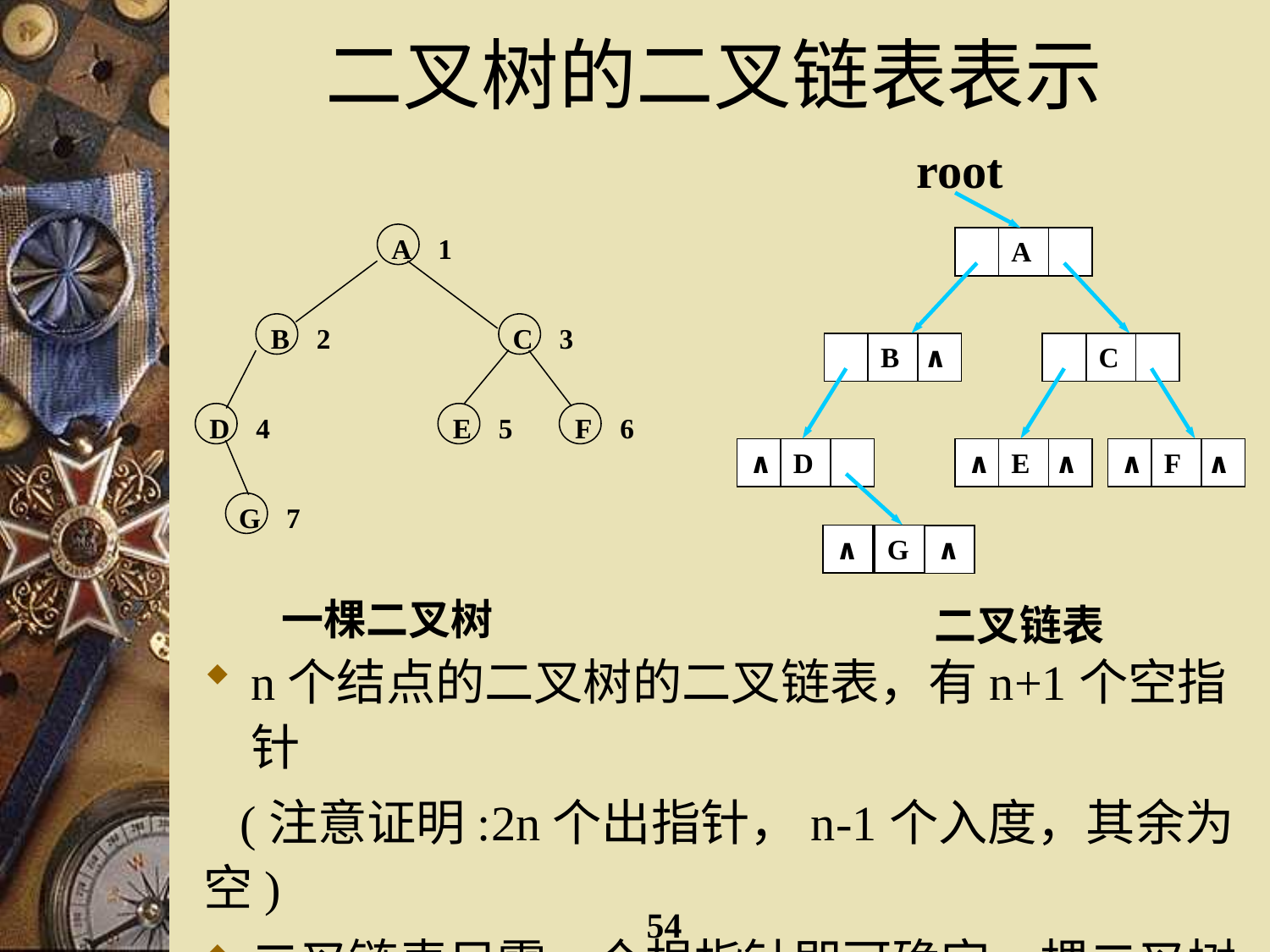

# 二叉树的二叉链表表示
root

A

B
∧

C

∧
D

∧
E
∧
∧
F
∧

∧
G
∧
二叉链表

n个结点的二叉树的二叉链表，有n+1个空指针
   (注意证明:2n个出指针，n-1个入度，其余为空)
二叉链表只需一个根指针即可确定一棵二叉树

A

1

B

2
C

3

D

4
E

5
F

6

G

7
一棵二叉树